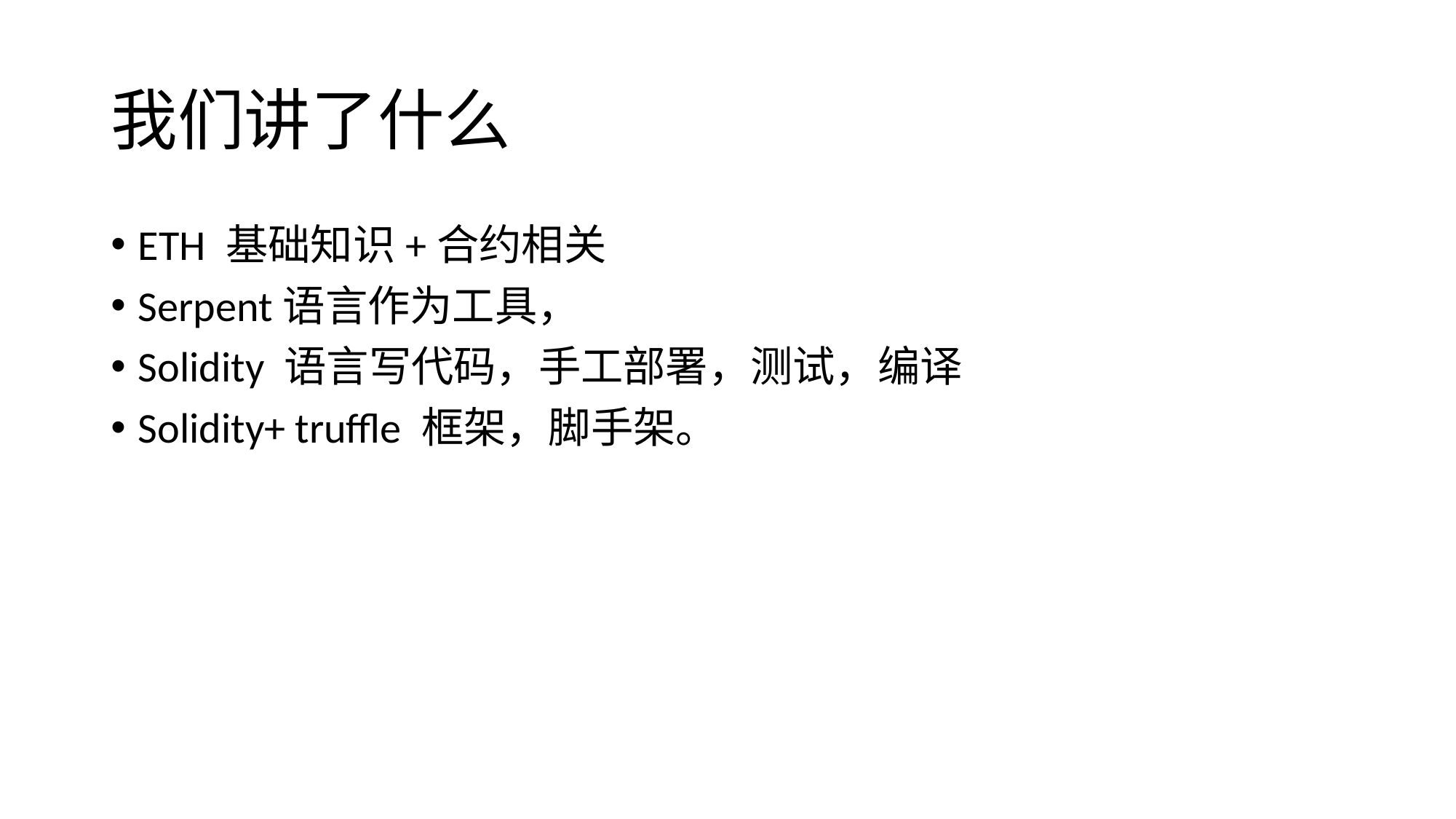

# 我们讲了什么
ETH 基础知识+合约相关
Serpent语言作为工具，
Solidity 语言写代码，手工部署，测试，编译
Solidity+ truffle 框架，脚手架。